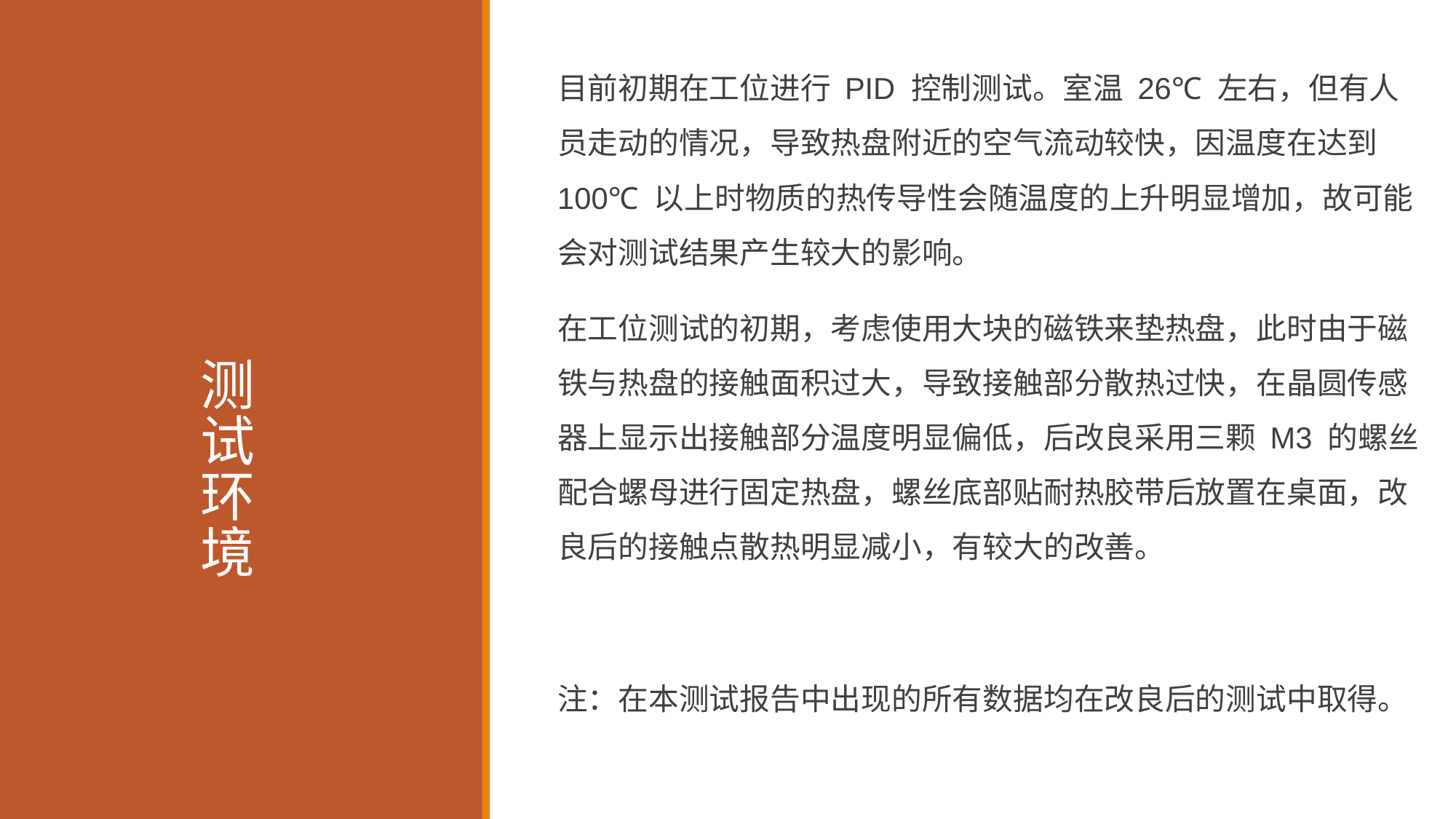

目前初期在工位进行 PID 控制测试。室温 26℃ 左右，但有人员走动的情况，导致热盘附近的空气流动较快，因温度在达到 100℃ 以上时物质的热传导性会随温度的上升明显增加，故可能会对测试结果产生较大的影响。
在工位测试的初期，考虑使用大块的磁铁来垫热盘，此时由于磁铁与热盘的接触面积过大，导致接触部分散热过快，在晶圆传感器上显示出接触部分温度明显偏低，后改良采用三颗 M3 的螺丝配合螺母进行固定热盘，螺丝底部贴耐热胶带后放置在桌面，改良后的接触点散热明显减小，有较大的改善。

注：在本测试报告中出现的所有数据均在改良后的测试中取得。
# 测试环境